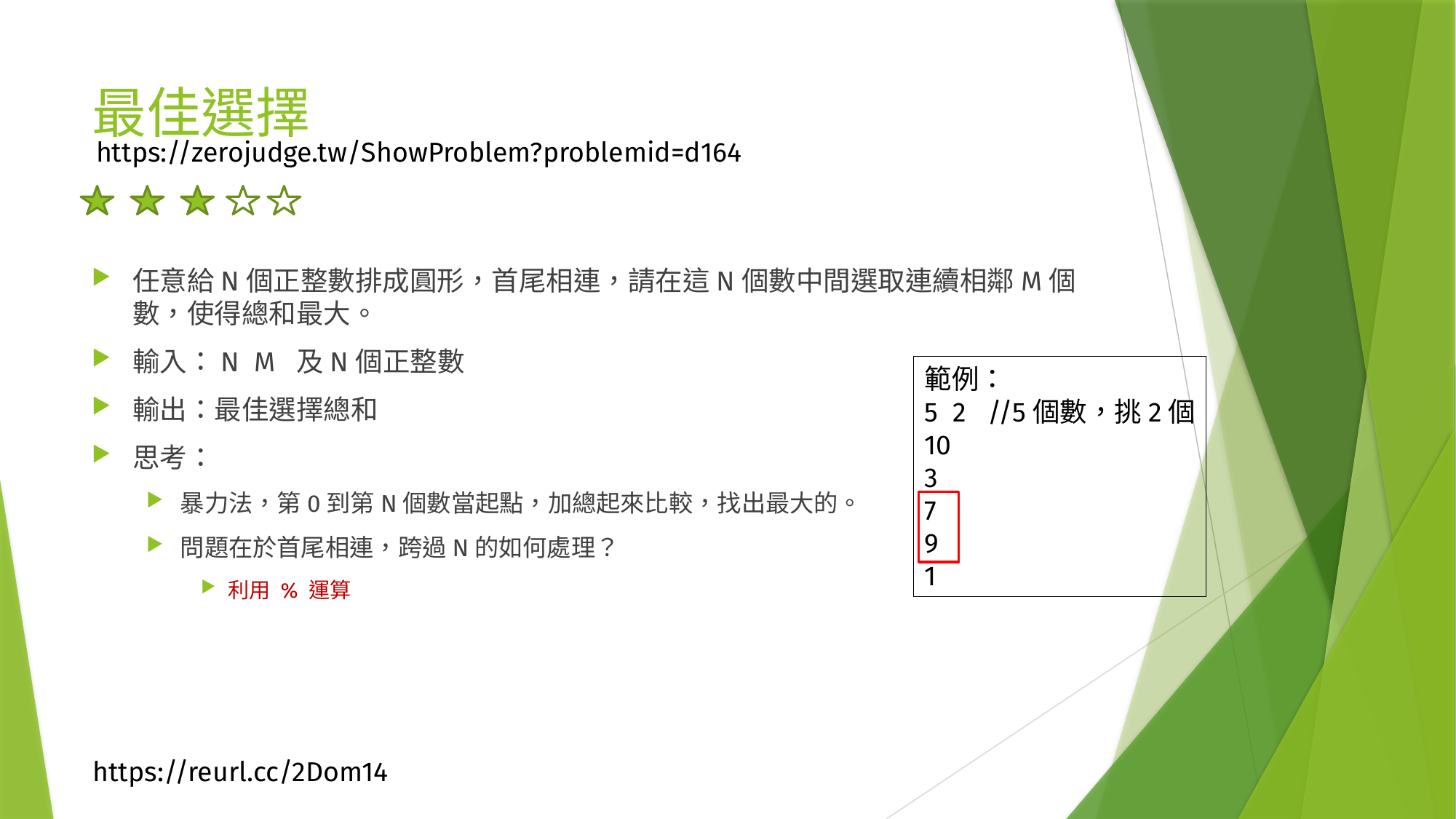

# 最佳選擇
https://zerojudge.tw/ShowProblem?problemid=d164

任意給N個正整數排成圓形，首尾相連，請在這N個數中間選取連續相鄰M個數，使得總和最大。
輸入：N  M  及N個正整數
輸出：最佳選擇總和
思考：
暴力法，第0到第N個數當起點，加總起來比較，找出最大的。
問題在於首尾相連，跨過N的如何處理？
利用 % 運算
範例：
5  2   //5個數，挑2個
10
3
7
9
1